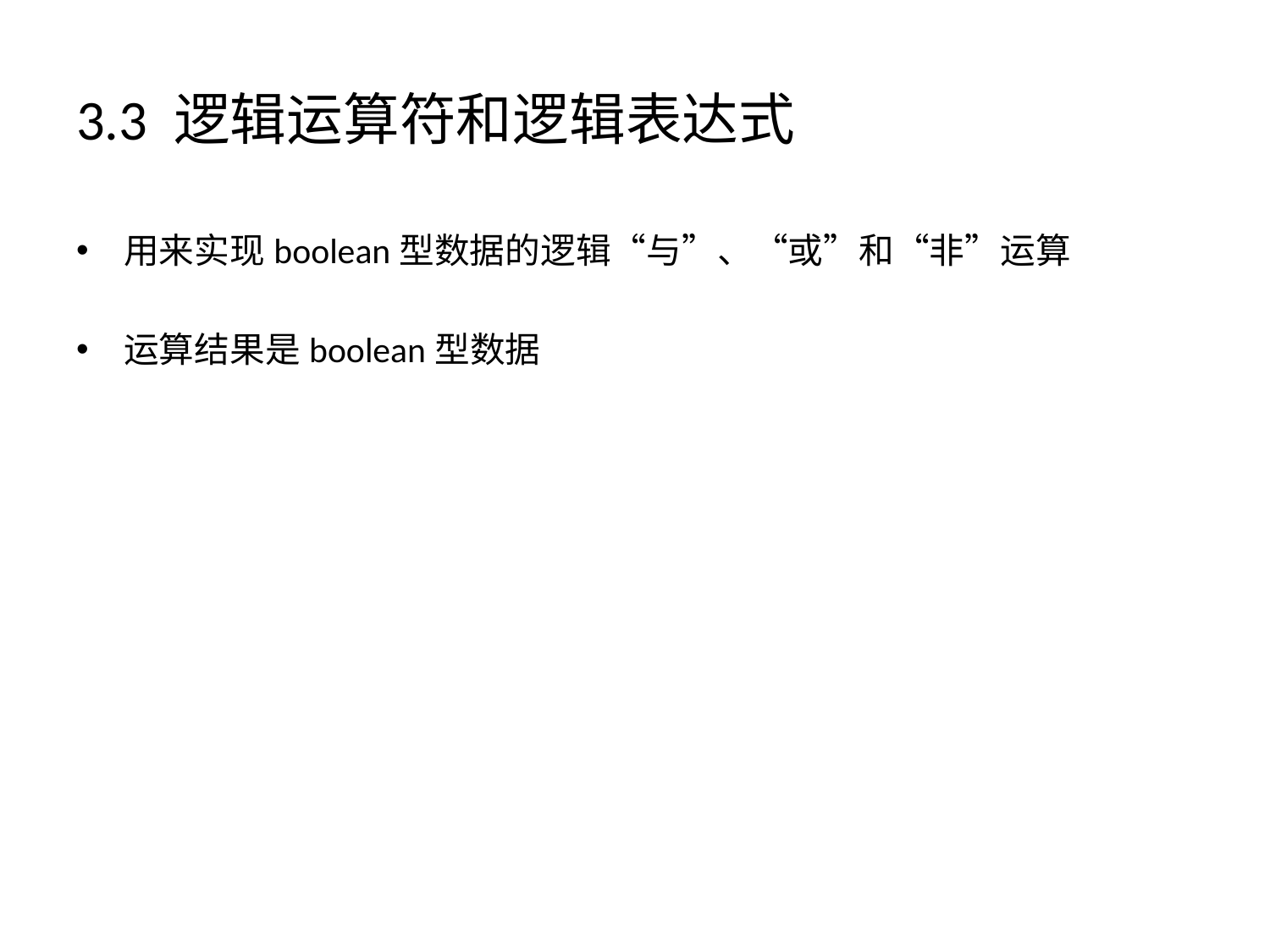

# 3.3 逻辑运算符和逻辑表达式
用来实现boolean型数据的逻辑“与”、“或”和“非”运算

运算结果是boolean型数据